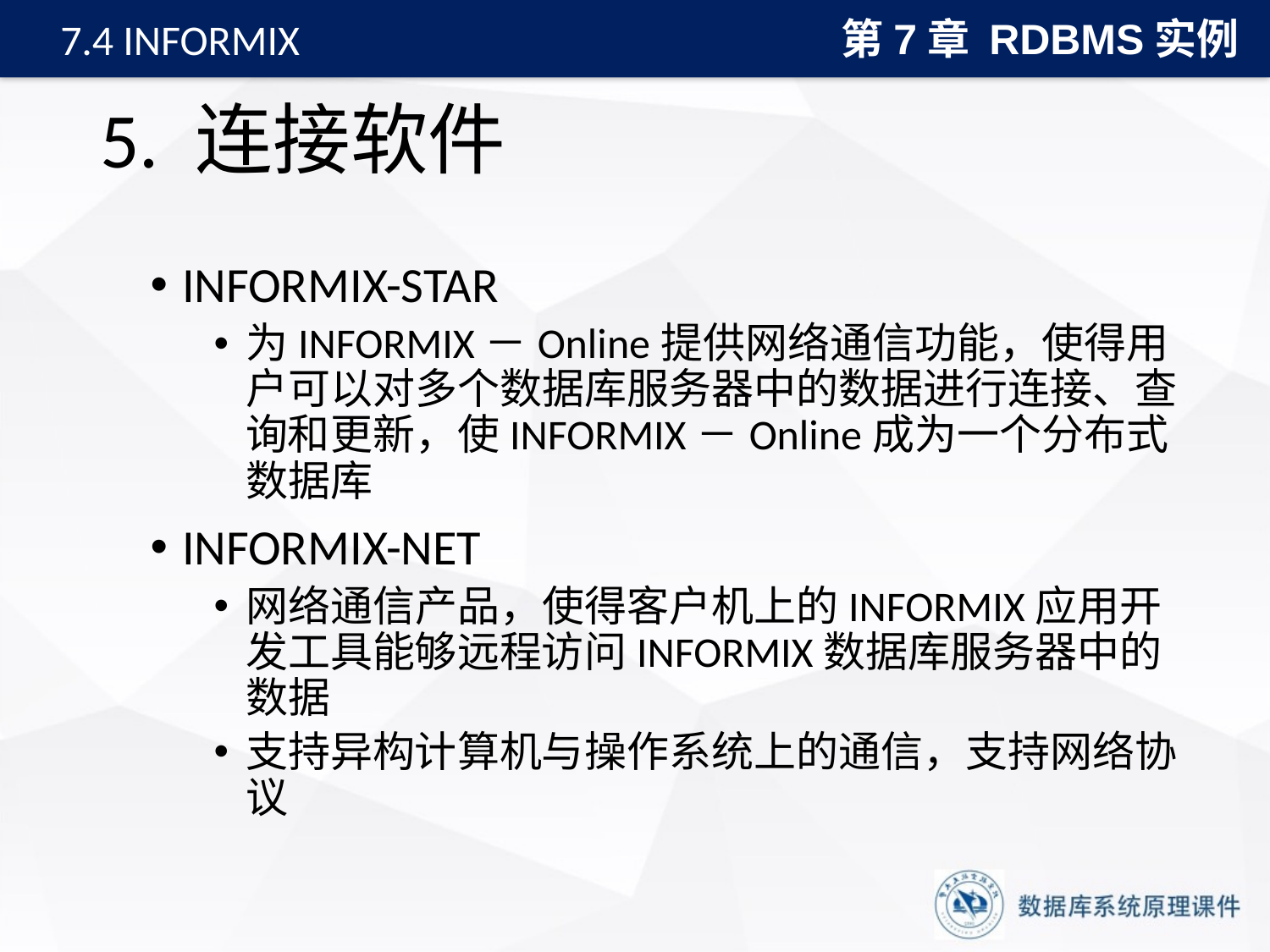

第7章 RDBMS实例
7.4 INFORMIX
# 5. 连接软件
INFORMIX-STAR
为INFORMIX－Online提供网络通信功能，使得用户可以对多个数据库服务器中的数据进行连接、查询和更新，使INFORMIX－Online成为一个分布式数据库
INFORMIX-NET
网络通信产品，使得客户机上的INFORMIX应用开发工具能够远程访问INFORMIX数据库服务器中的数据
支持异构计算机与操作系统上的通信，支持网络协议